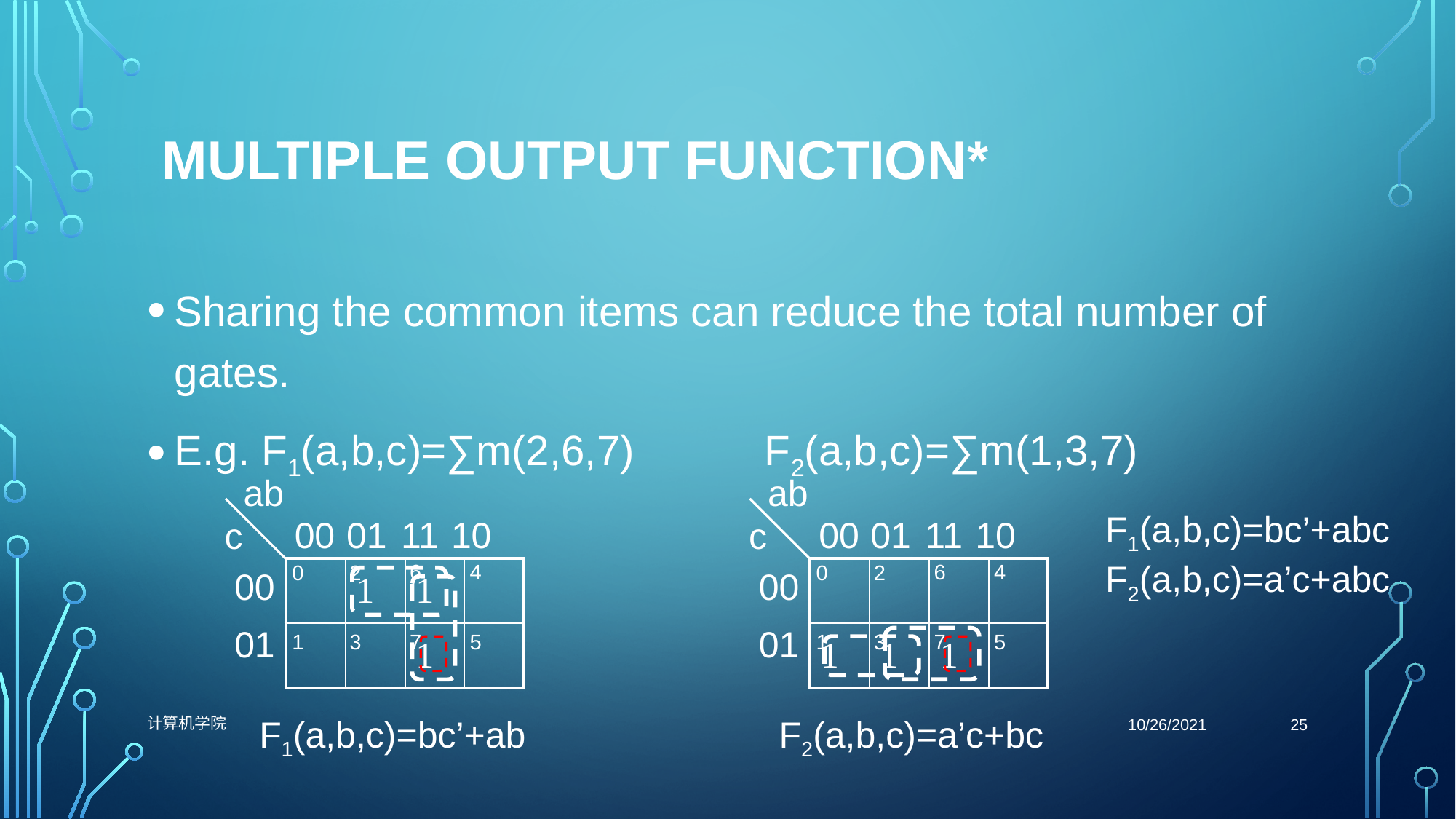

# Multiple output function*
Sharing the common items can reduce the total number of gates.
E.g. F1(a,b,c)=∑m(2,6,7)           F2(a,b,c)=∑m(1,3,7)

ab
ab

F1(a,b,c)=bc’+abc
F2(a,b,c)=a’c+abc
00
01
11
10
00
01
11
10
c
c
00
|  | 1 | 1 |  |
| --- | --- | --- | --- |
|  |  | 1 |  |
6
4
00
|  |  |  |  |
| --- | --- | --- | --- |
| 1 | 1 | 1 |  |
6
4
0
2
0
2

01
01

1
3
7
5
1
3
7
5

25
计算机学院
10/26/2021
F2(a,b,c)=a’c+bc
F1(a,b,c)=bc’+ab